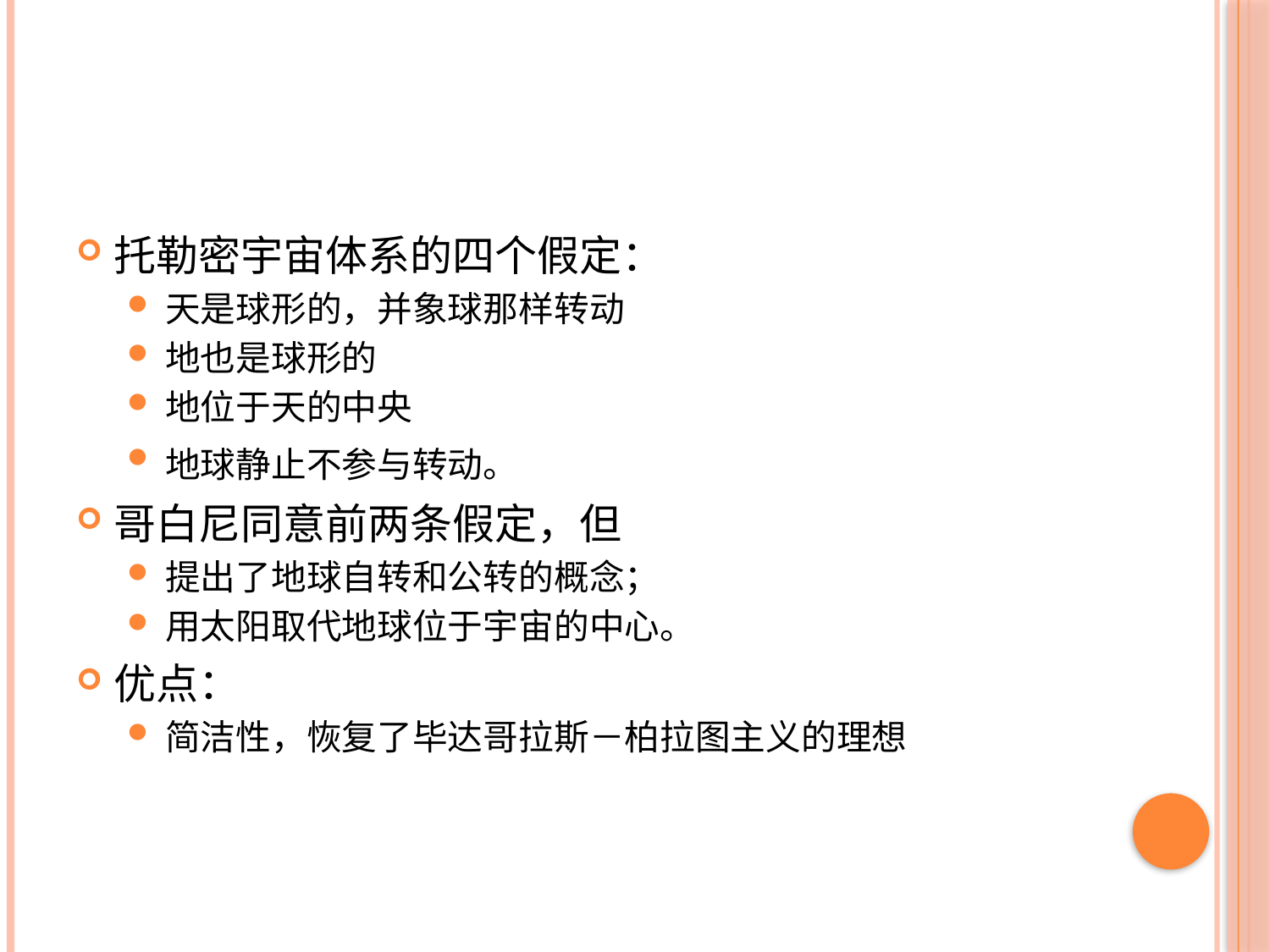

#
托勒密宇宙体系的四个假定：
天是球形的，并象球那样转动
地也是球形的
地位于天的中央
地球静止不参与转动。
哥白尼同意前两条假定，但
提出了地球自转和公转的概念；
用太阳取代地球位于宇宙的中心。
优点：
简洁性，恢复了毕达哥拉斯－柏拉图主义的理想